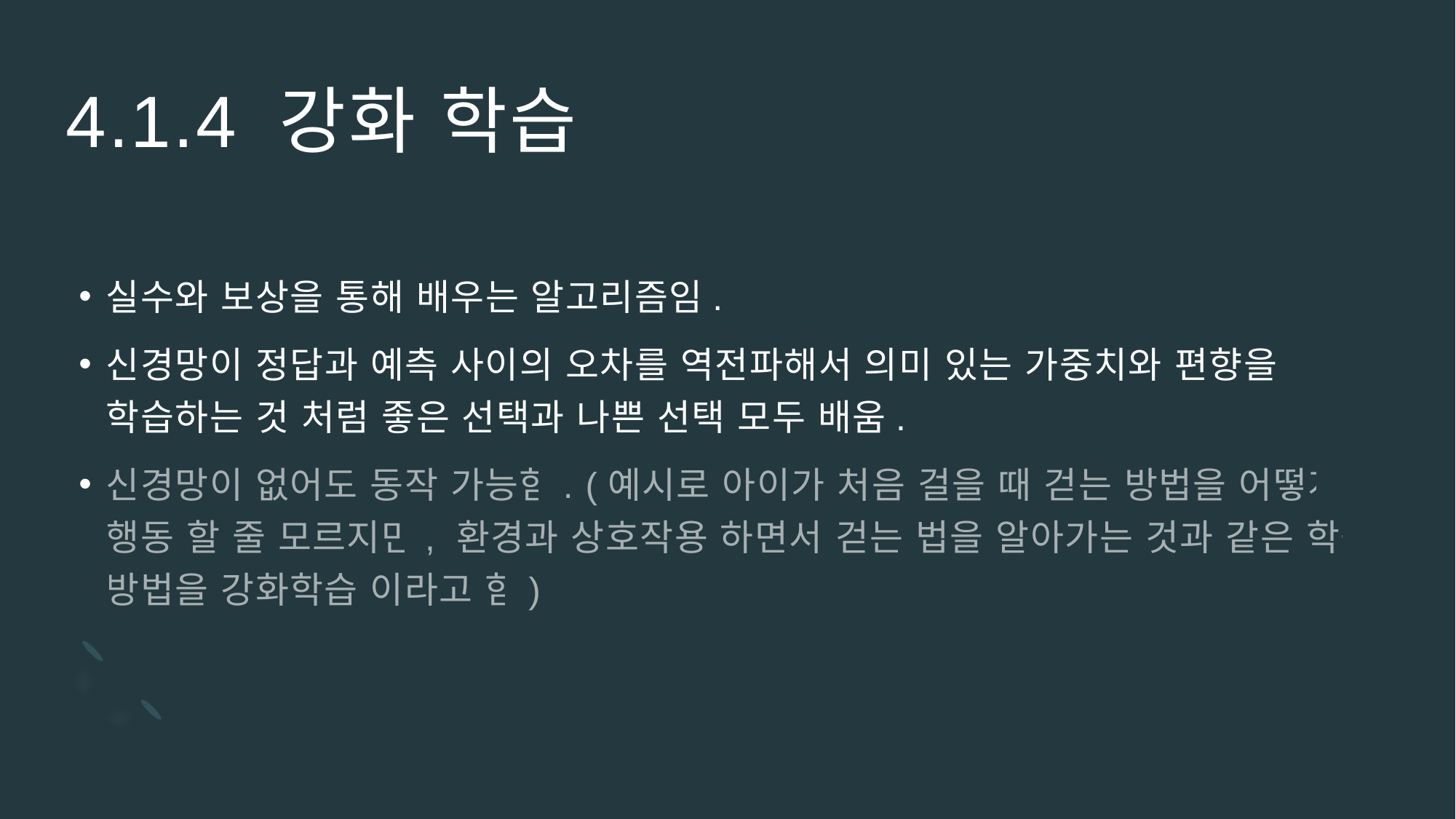

# 4.1.4 강화 학습

실수와 보상을 통해 배우는 알고리즘임.
신경망이 정답과 예측 사이의 오차를 역전파해서 의미 있는 가중치와 편향을 학습하는 것 처럼 좋은 선택과 나쁜 선택 모두 배움.
신경망이 없어도 동작 가능함. (예시로 아이가 처음 걸을 때 걷는 방법을 어떻게 행동 할 줄 모르지만, 환경과 상호작용 하면서 걷는 법을 알아가는 것과 같은 학습 방법을 강화학습 이라고 함)